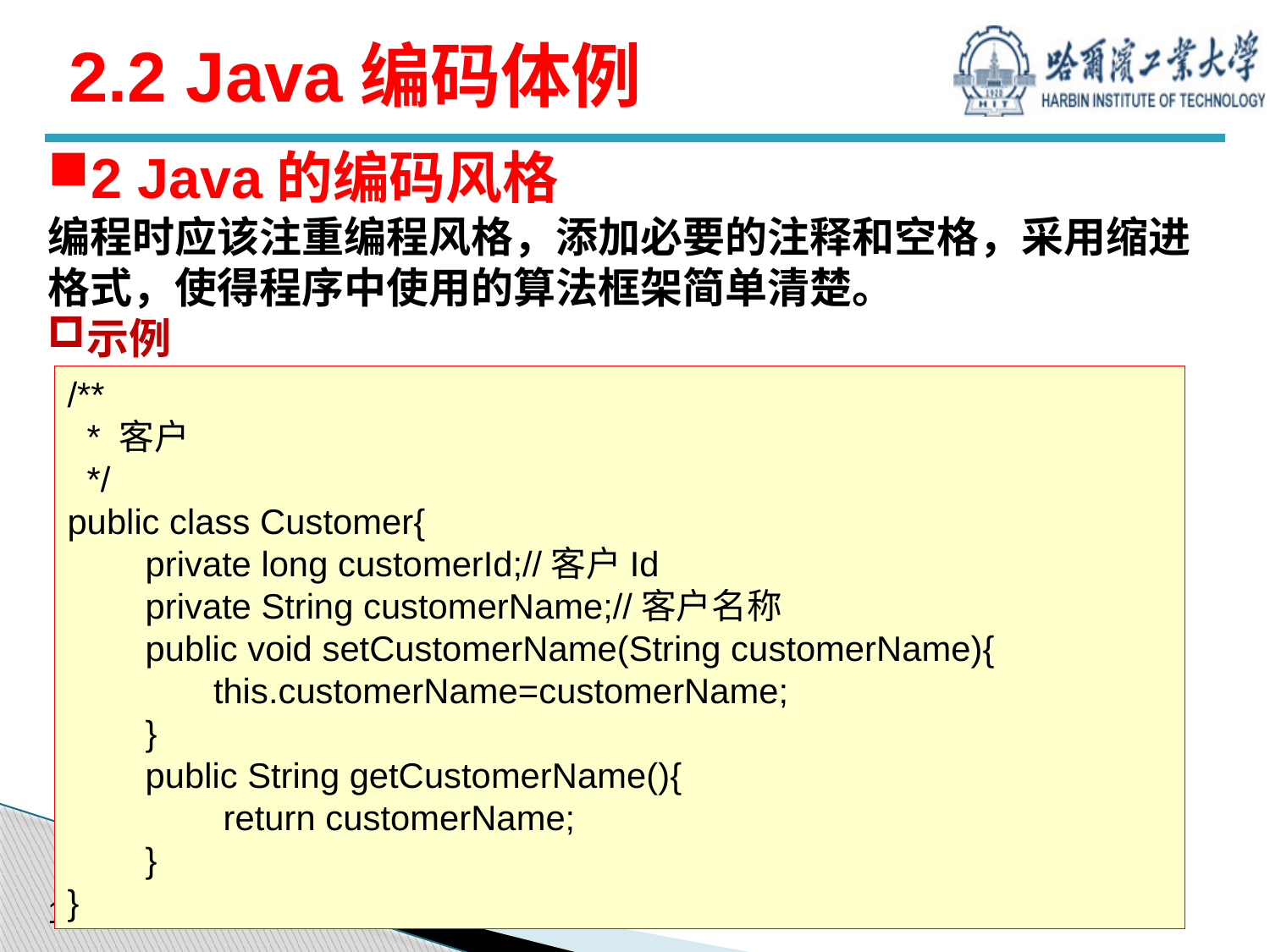

# 2.2 Java编码体例
2 Java的编码风格
编程时应该注重编程风格，添加必要的注释和空格，采用缩进格式，使得程序中使用的算法框架简单清楚。
示例
/**
  * 客户
  */
public class Customer{
        private long customerId;//客户Id
        private String customerName;//客户名称
        public void setCustomerName(String customerName){
               this.customerName=customerName;
        }
        public String getCustomerName(){
                return customerName;
        }
}